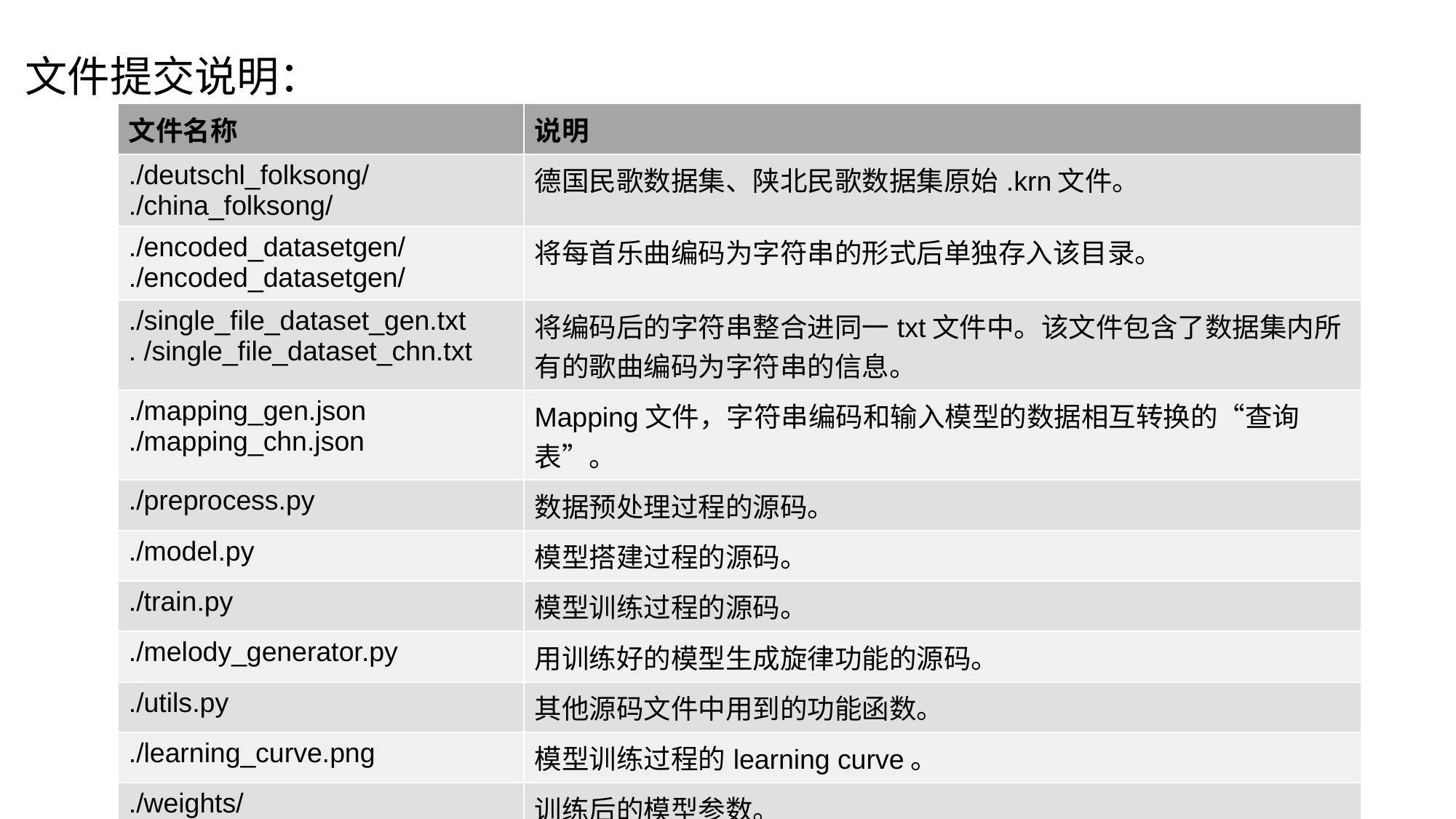

# 文件提交说明：
| 文件名称 | 说明 |
| --- | --- |
| ./deutschl\_folksong/ ./china\_folksong/ | 德国民歌数据集、陕北民歌数据集原始.krn文件。 |
| ./encoded\_datasetgen/ ./encoded\_datasetgen/ | 将每首乐曲编码为字符串的形式后单独存入该目录。 |
| ./single\_file\_dataset\_gen.txt . /single\_file\_dataset\_chn.txt | 将编码后的字符串整合进同一txt文件中。该文件包含了数据集内所有的歌曲编码为字符串的信息。 |
| ./mapping\_gen.json ./mapping\_chn.json | Mapping文件，字符串编码和输入模型的数据相互转换的“查询表”。 |
| ./preprocess.py | 数据预处理过程的源码。 |
| ./model.py | 模型搭建过程的源码。 |
| ./train.py | 模型训练过程的源码。 |
| ./melody\_generator.py | 用训练好的模型生成旋律功能的源码。 |
| ./utils.py | 其他源码文件中用到的功能函数。 |
| ./learning\_curve.png | 模型训练过程的learning curve。 |
| ./weights/ | 训练后的模型参数。 |
| ./melodies/ | 模型生成的音乐旋律实例。 |